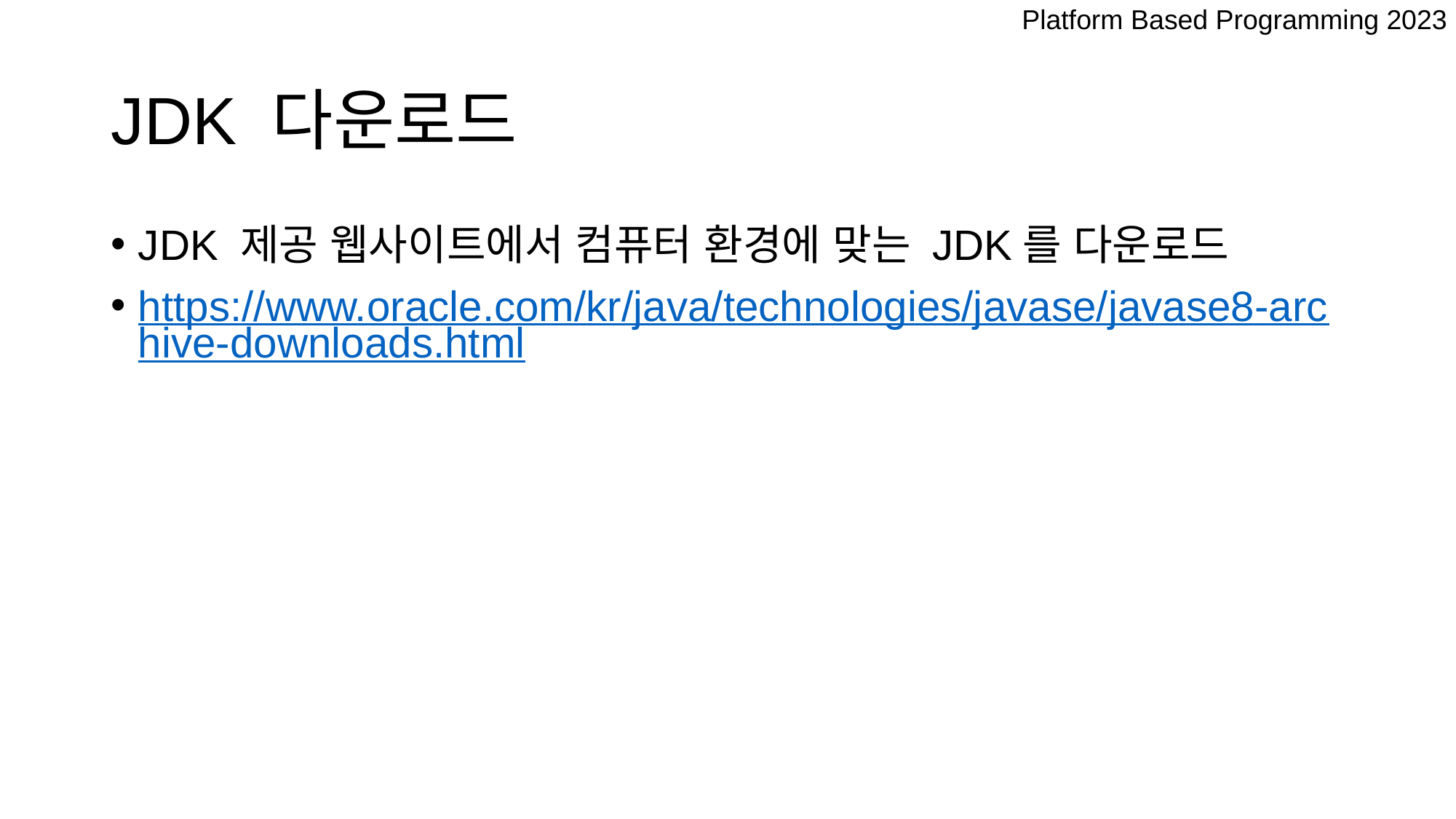

Platform Based Programming 2023
# JDK 다운로드
JDK 제공 웹사이트에서 컴퓨터 환경에 맞는 JDK를 다운로드
https://www.oracle.com/kr/java/technologies/javase/javase8-archive-downloads.html